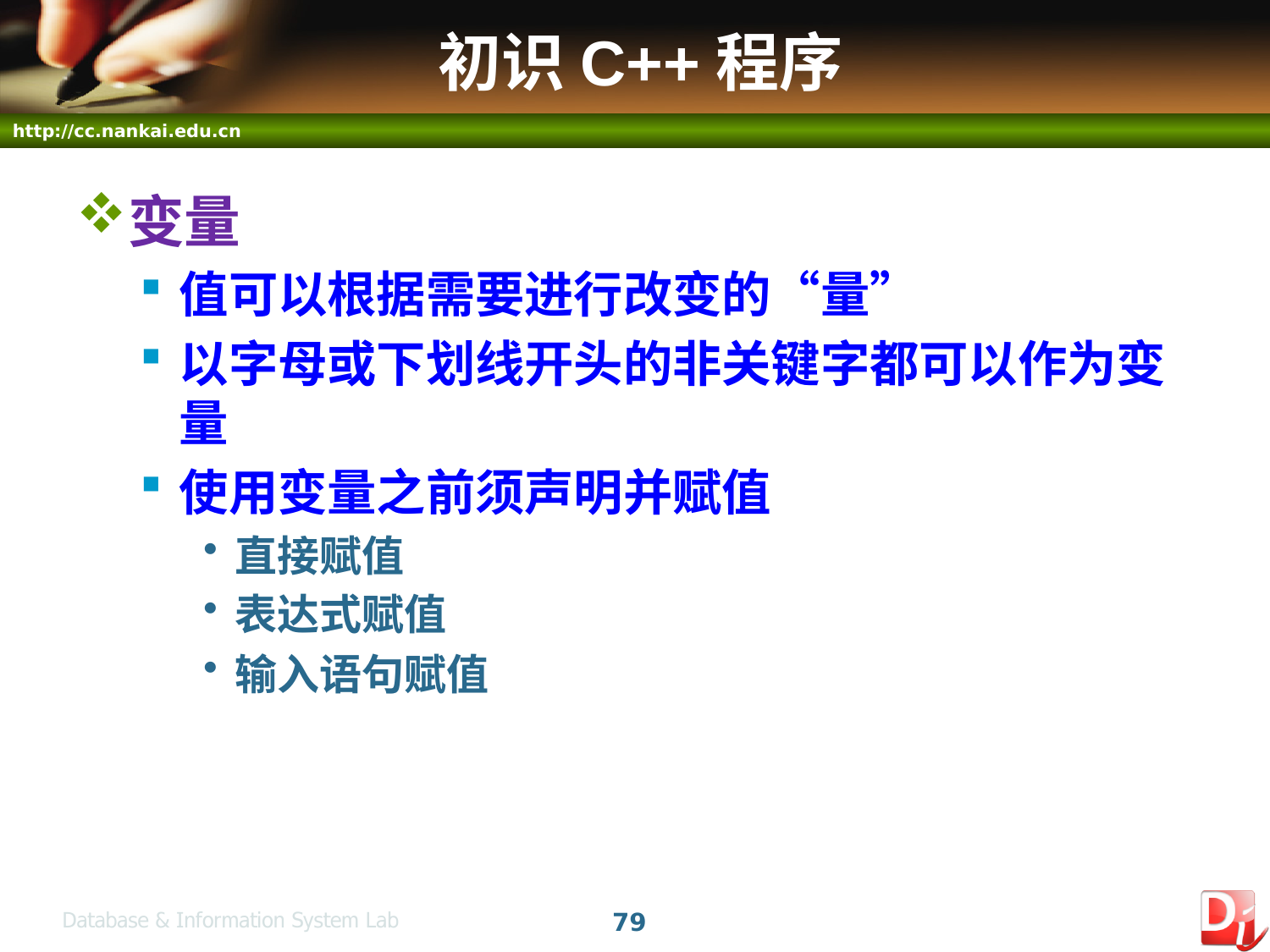

# 初识C++程序
变量
值可以根据需要进行改变的“量”
以字母或下划线开头的非关键字都可以作为变量
使用变量之前须声明并赋值
直接赋值
表达式赋值
输入语句赋值
79
Database & Information System Lab